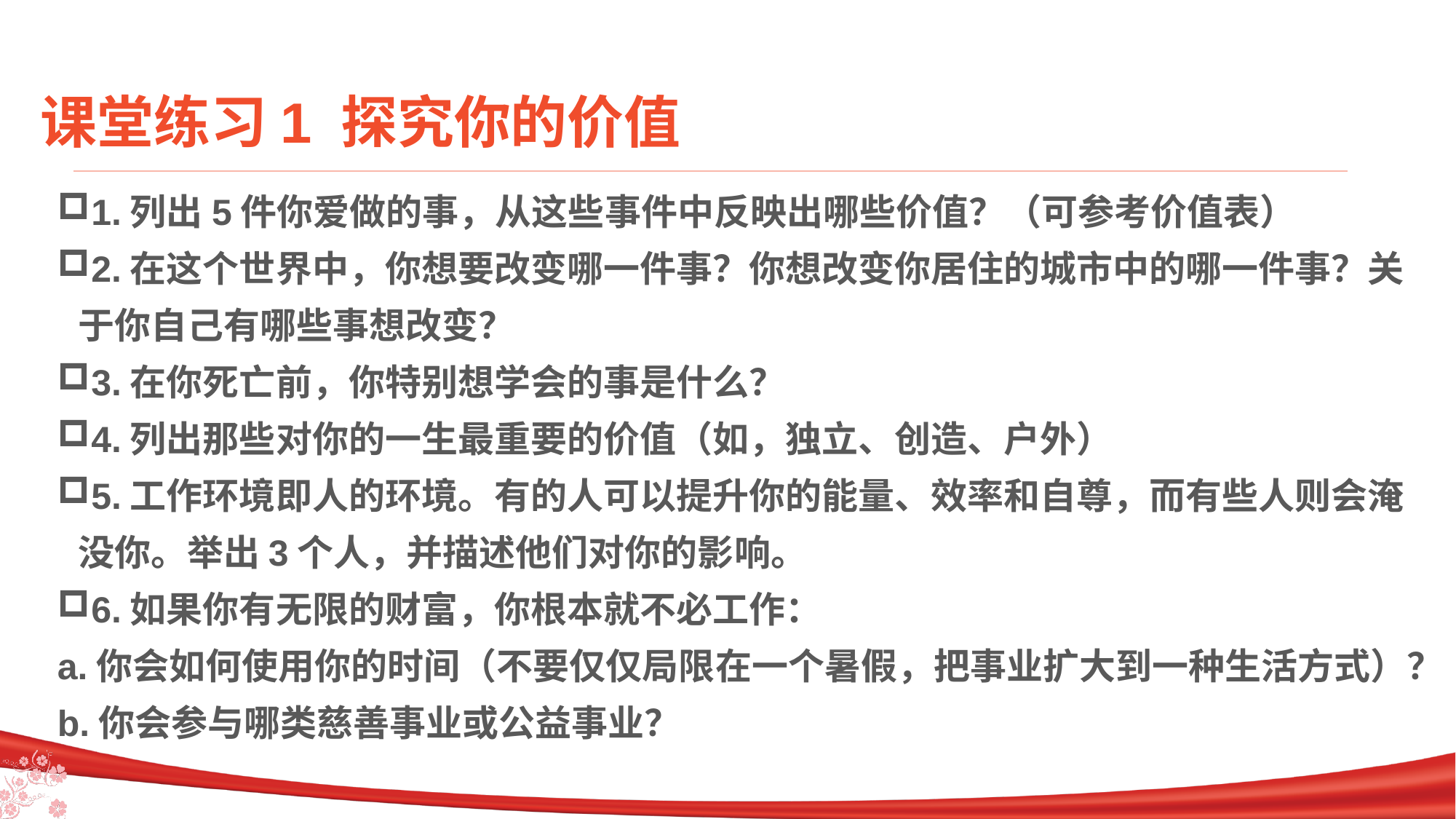

课堂练习1 探究你的价值
1.列出5件你爱做的事，从这些事件中反映出哪些价值？（可参考价值表）
2.在这个世界中，你想要改变哪一件事？你想改变你居住的城市中的哪一件事？关于你自己有哪些事想改变？
3.在你死亡前，你特别想学会的事是什么？
4.列出那些对你的一生最重要的价值（如，独立、创造、户外）
5.工作环境即人的环境。有的人可以提升你的能量、效率和自尊，而有些人则会淹没你。举出3个人，并描述他们对你的影响。
6.如果你有无限的财富，你根本就不必工作：
a.你会如何使用你的时间（不要仅仅局限在一个暑假，把事业扩大到一种生活方式）？
b.你会参与哪类慈善事业或公益事业？